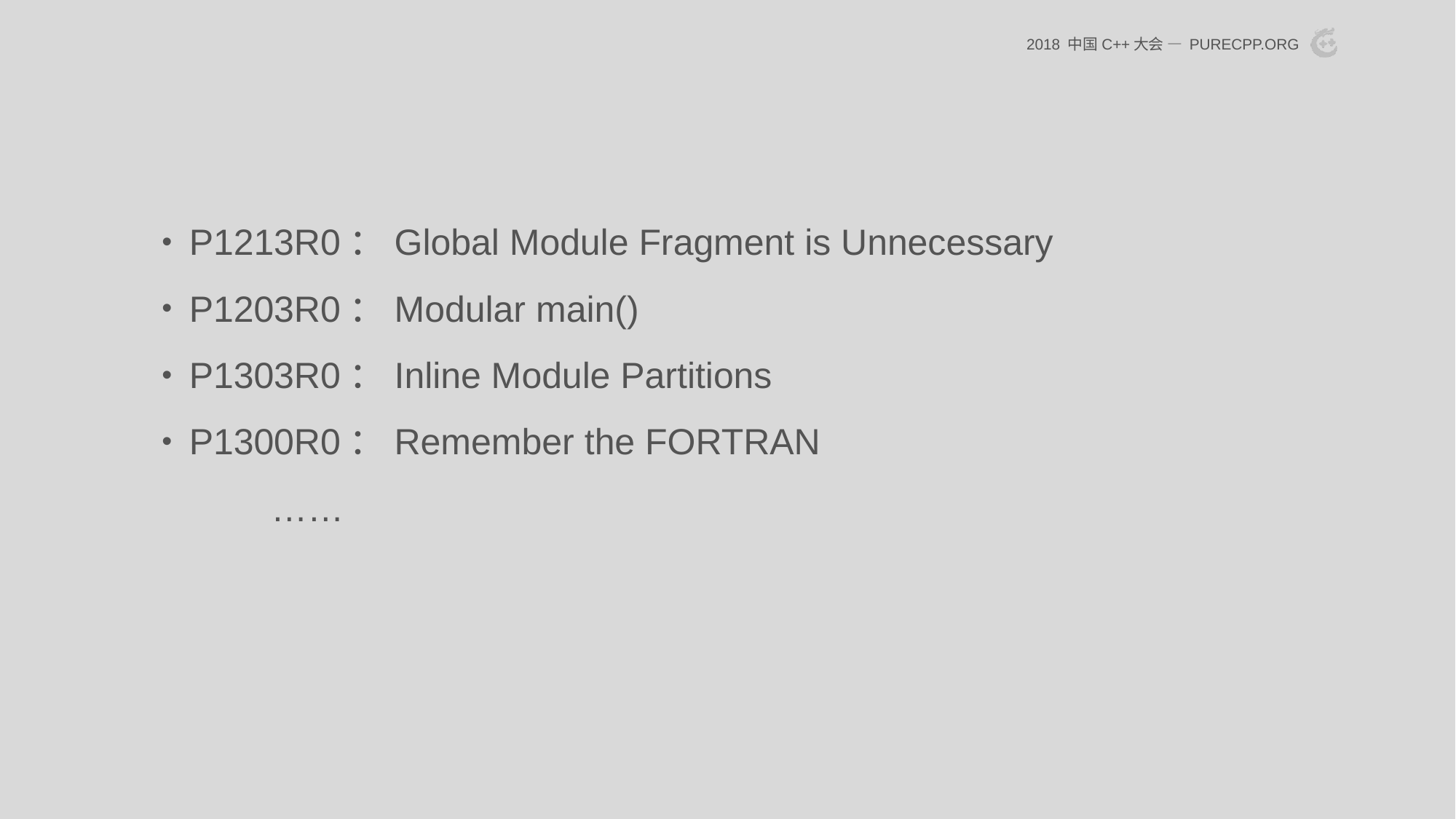

2018 中国C++大会 — purecpp.org
P1213R0：Global Module Fragment is Unnecessary
P1203R0：Modular main()
P1303R0：Inline Module Partitions
P1300R0：Remember the FORTRAN
	……